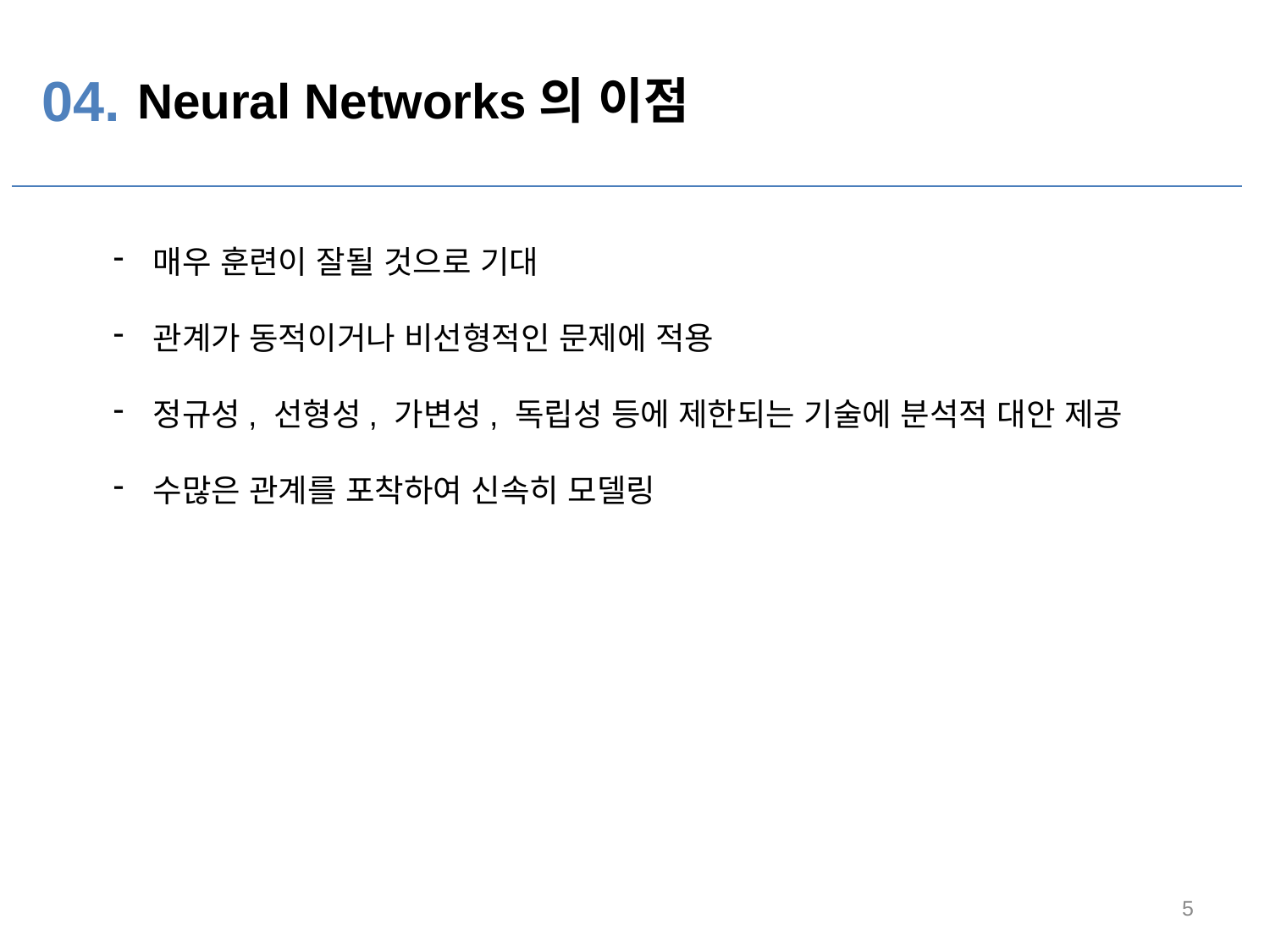

04.
Neural Networks의 이점
매우 훈련이 잘될 것으로 기대

관계가 동적이거나 비선형적인 문제에 적용

정규성, 선형성, 가변성, 독립성 등에 제한되는 기술에 분석적 대안 제공

수많은 관계를 포착하여 신속히 모델링
5